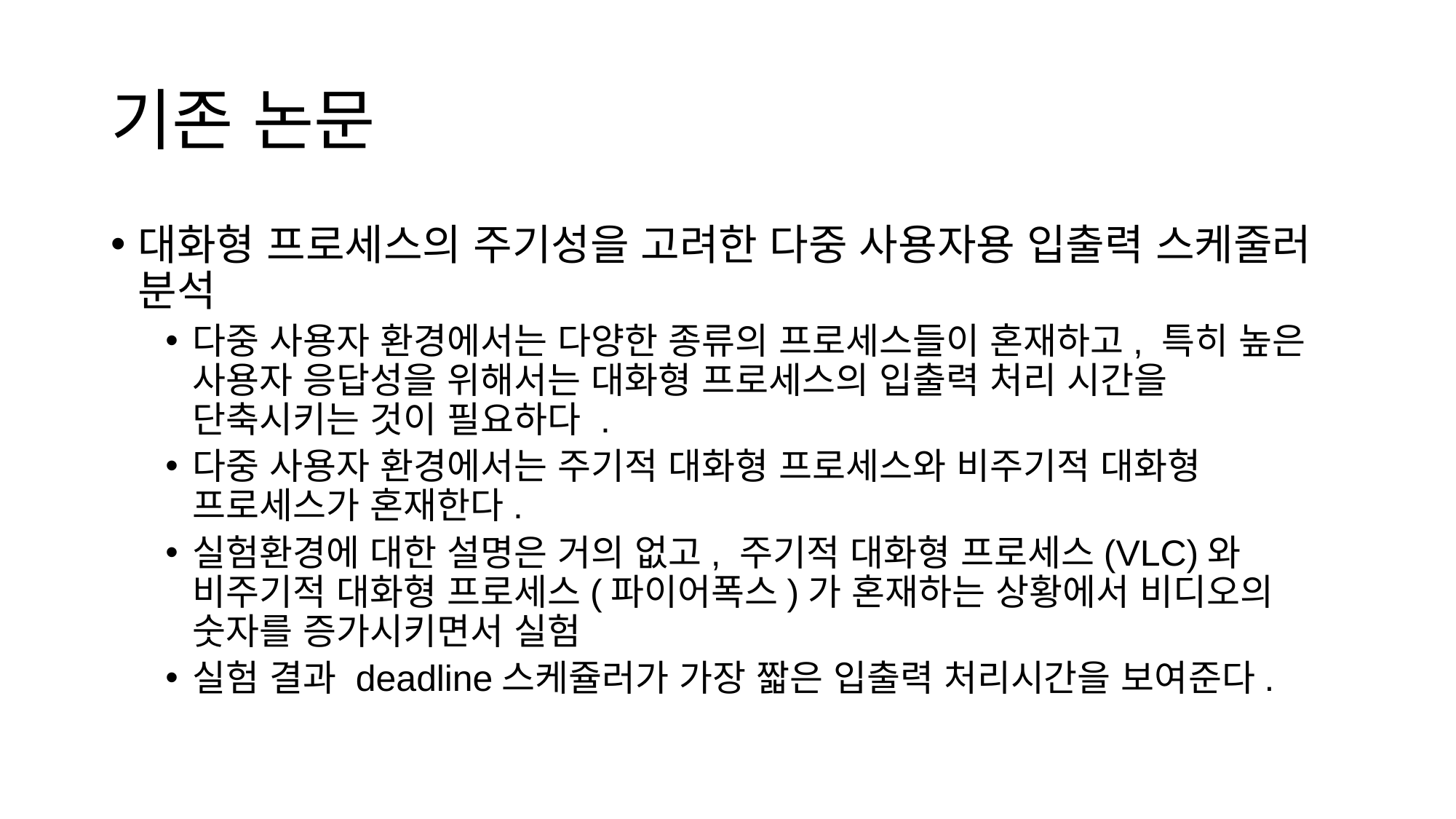

# 기존 논문
대화형 프로세스의 주기성을 고려한 다중 사용자용 입출력 스케줄러 분석
다중 사용자 환경에서는 다양한 종류의 프로세스들이 혼재하고, 특히 높은 사용자 응답성을 위해서는 대화형 프로세스의 입출력 처리 시간을 단축시키는 것이 필요하다 .
다중 사용자 환경에서는 주기적 대화형 프로세스와 비주기적 대화형 프로세스가 혼재한다.
실험환경에 대한 설명은 거의 없고, 주기적 대화형 프로세스(VLC)와 비주기적 대화형 프로세스(파이어폭스)가 혼재하는 상황에서 비디오의 숫자를 증가시키면서 실험
실험 결과 deadline스케쥴러가 가장 짧은 입출력 처리시간을 보여준다.